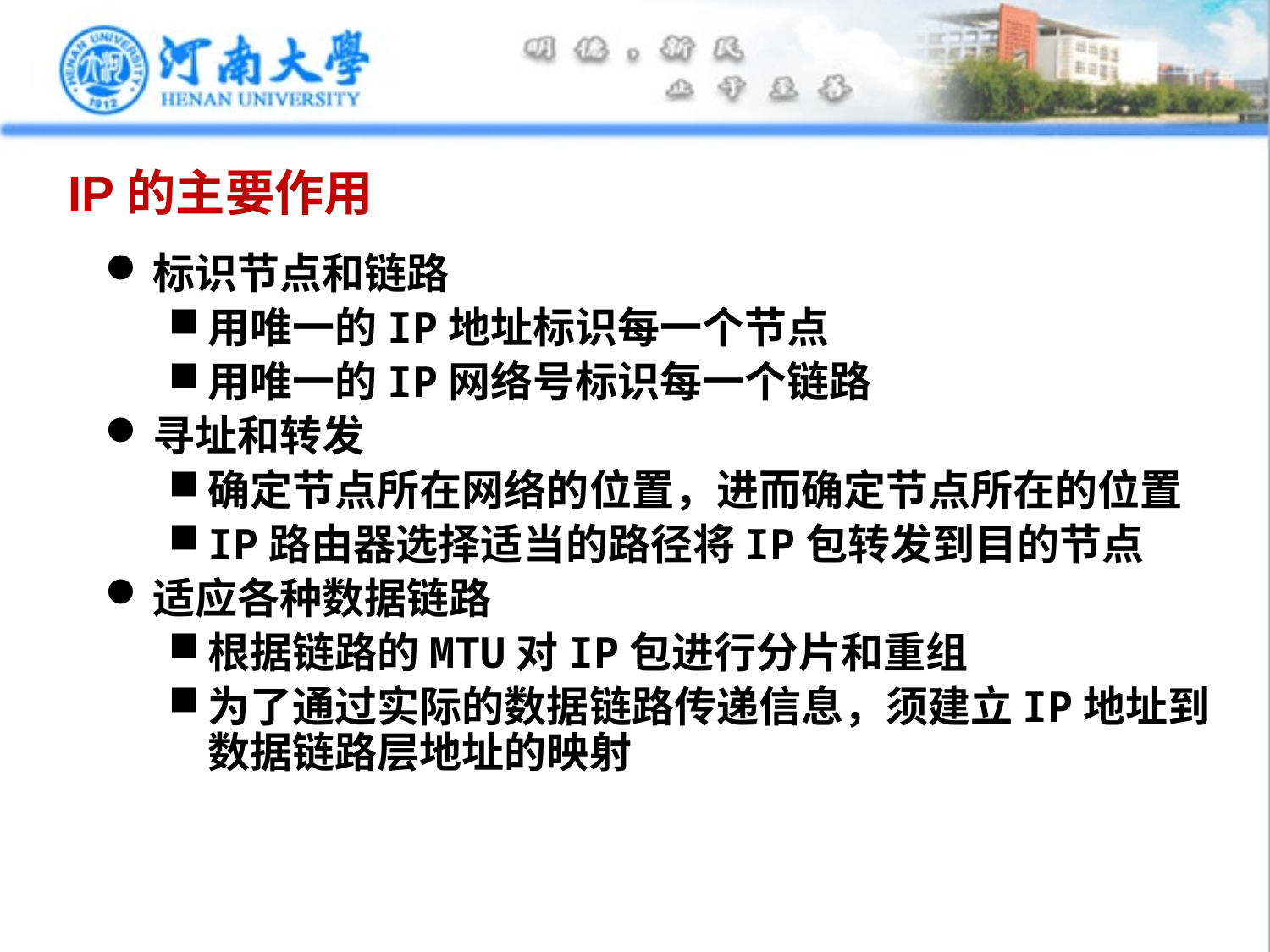

# IP的主要作用
标识节点和链路
用唯一的IP地址标识每一个节点
用唯一的IP网络号标识每一个链路
寻址和转发
确定节点所在网络的位置，进而确定节点所在的位置
IP路由器选择适当的路径将IP包转发到目的节点
适应各种数据链路
根据链路的MTU对IP包进行分片和重组
为了通过实际的数据链路传递信息，须建立IP地址到数据链路层地址的映射